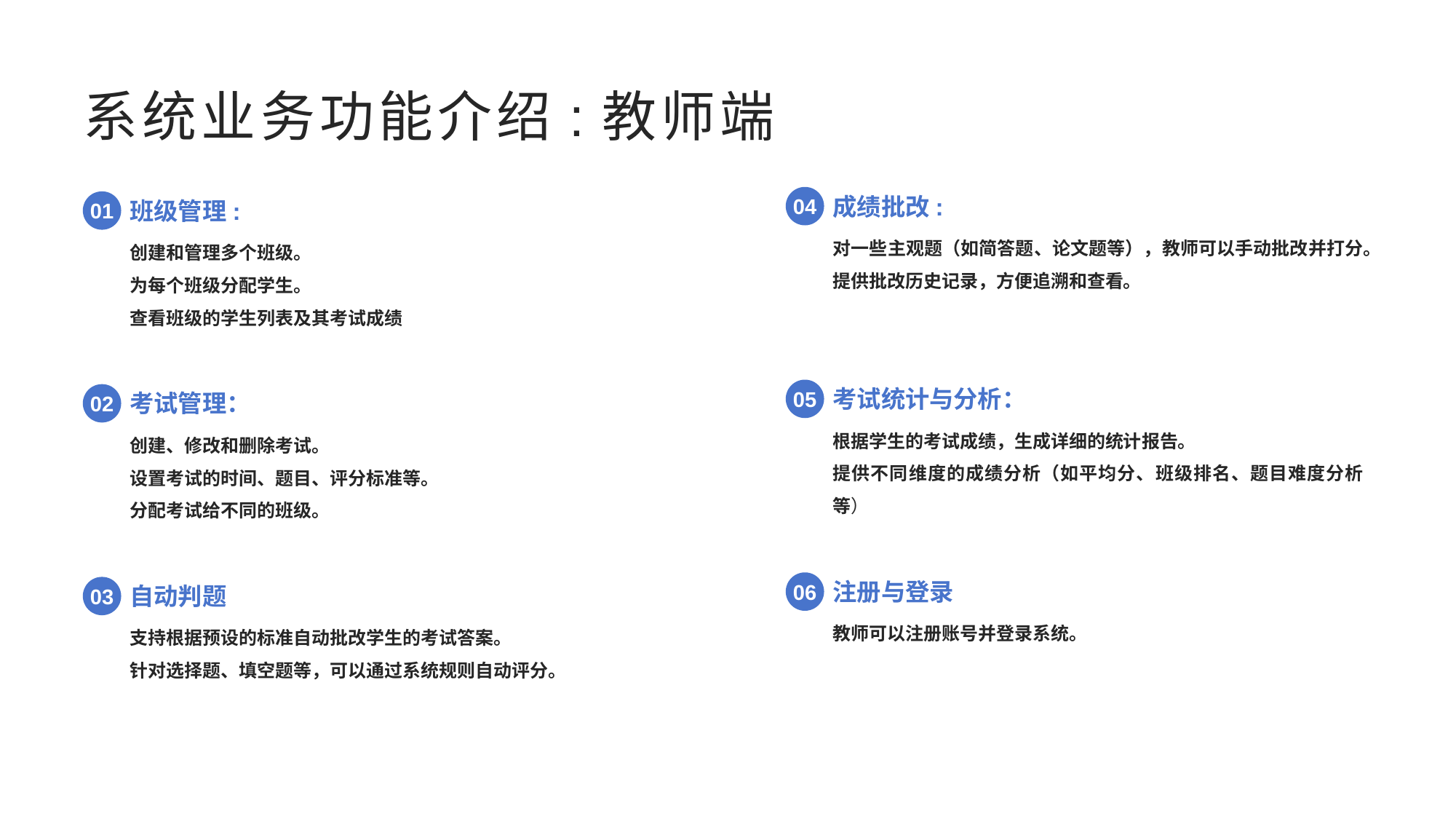

# 系统业务功能介绍:教师端
成绩批改:
班级管理:
04
01
对一些主观题（如简答题、论文题等），教师可以手动批改并打分。
提供批改历史记录，方便追溯和查看。
创建和管理多个班级。
为每个班级分配学生。
查看班级的学生列表及其考试成绩
考试统计与分析：
考试管理：
05
02
85%
根据学生的考试成绩，生成详细的统计报告。
提供不同维度的成绩分析（如平均分、班级排名、题目难度分析等）
创建、修改和删除考试。
设置考试的时间、题目、评分标准等。
分配考试给不同的班级。
单击此处添加内容，简明扼要地阐述您的观点。根据需要可酌情增减
注册与登录
自动判题
06
03
教师可以注册账号并登录系统。

支持根据预设的标准自动批改学生的考试答案。
针对选择题、填空题等，可以通过系统规则自动评分。